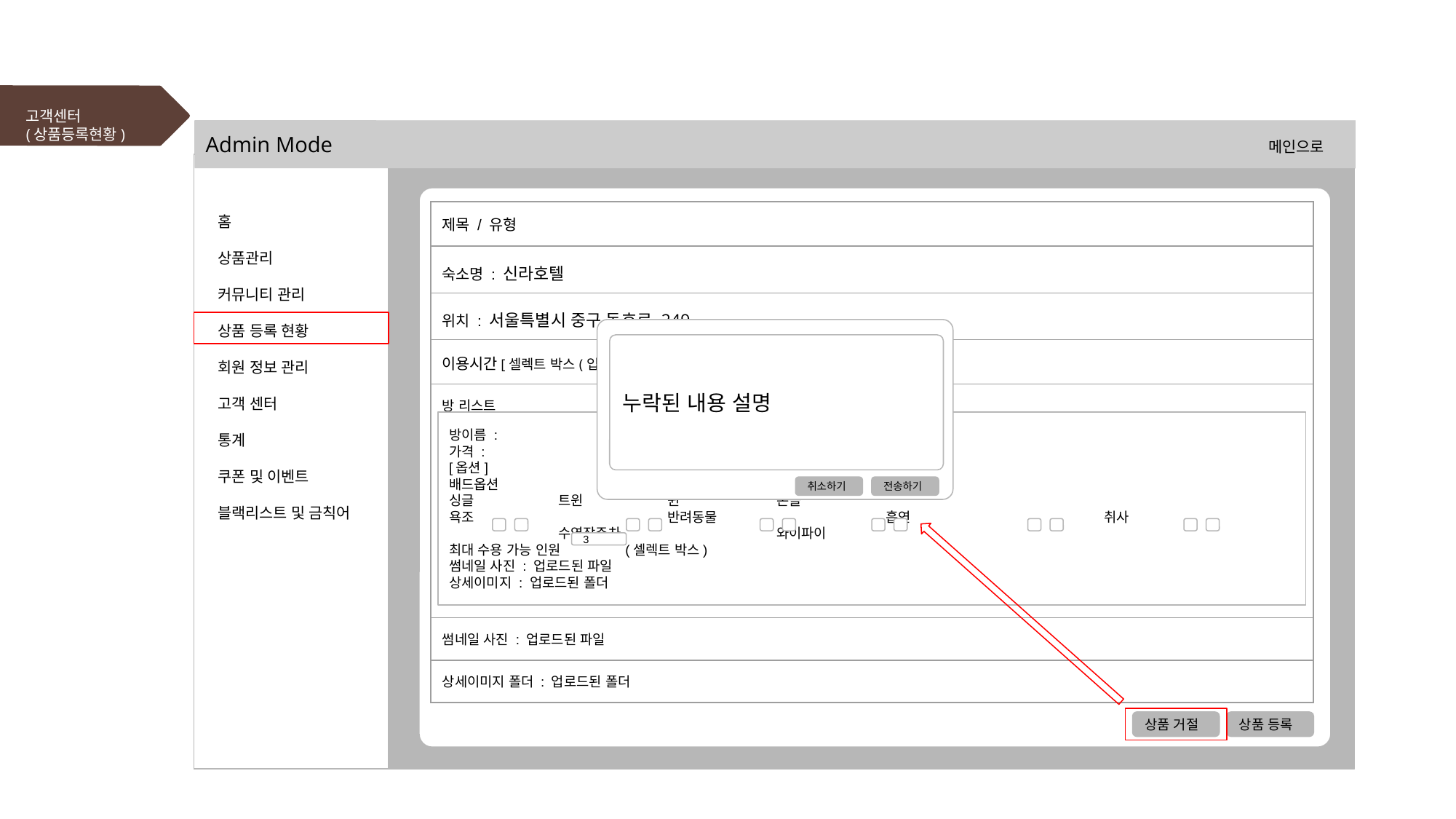

고객센터
(상품등록현황)

Admin Mode
메인으로

홈

상품관리

커뮤니티 관리

상품 등록 현황

회원 정보 관리

고객 센터

통계

쿠폰 및 이벤트

블랙리스트 및 금칙어

Admin Mode
메인으로

Admin Mode

홈

상품관리

커뮤니티 관리

상품 등록

회원 정보 관리

고객 센터

통계

쿠폰 및 이벤트

블랙리스트 및 금칙어
| 제목 / 유형 |  |  |
| --- | --- | --- |
| 숙소명 : 신라호텔 |  |  |
| 위치 : 서울특별시 중구 동호로 249 |  |  |
| 이용시간[셀렉트 박스(입실시간)] ~ [셀렉트 박스(퇴실시간)] |  |  |
| 방 리스트 |  |  |
| 썸네일 사진 : 업로드된 파일 |  |  |
| 상세이미지 폴더 : 업로드된 폴더 |  |  |

누락된 내용 설명
방이름 :
가격 :
[옵션]
배드옵션
싱글	트윈	퀸	온돌
욕조		반려동물		흡연		취사		수영장주차 		와이파이
최대 수용 가능 인원                (셀렉트 박스)
썸네일 사진 : 업로드된 파일
상세이미지 : 업로드된 폴더
취소하기
전송하기

3

작성하기

상품 거절
상품 등록